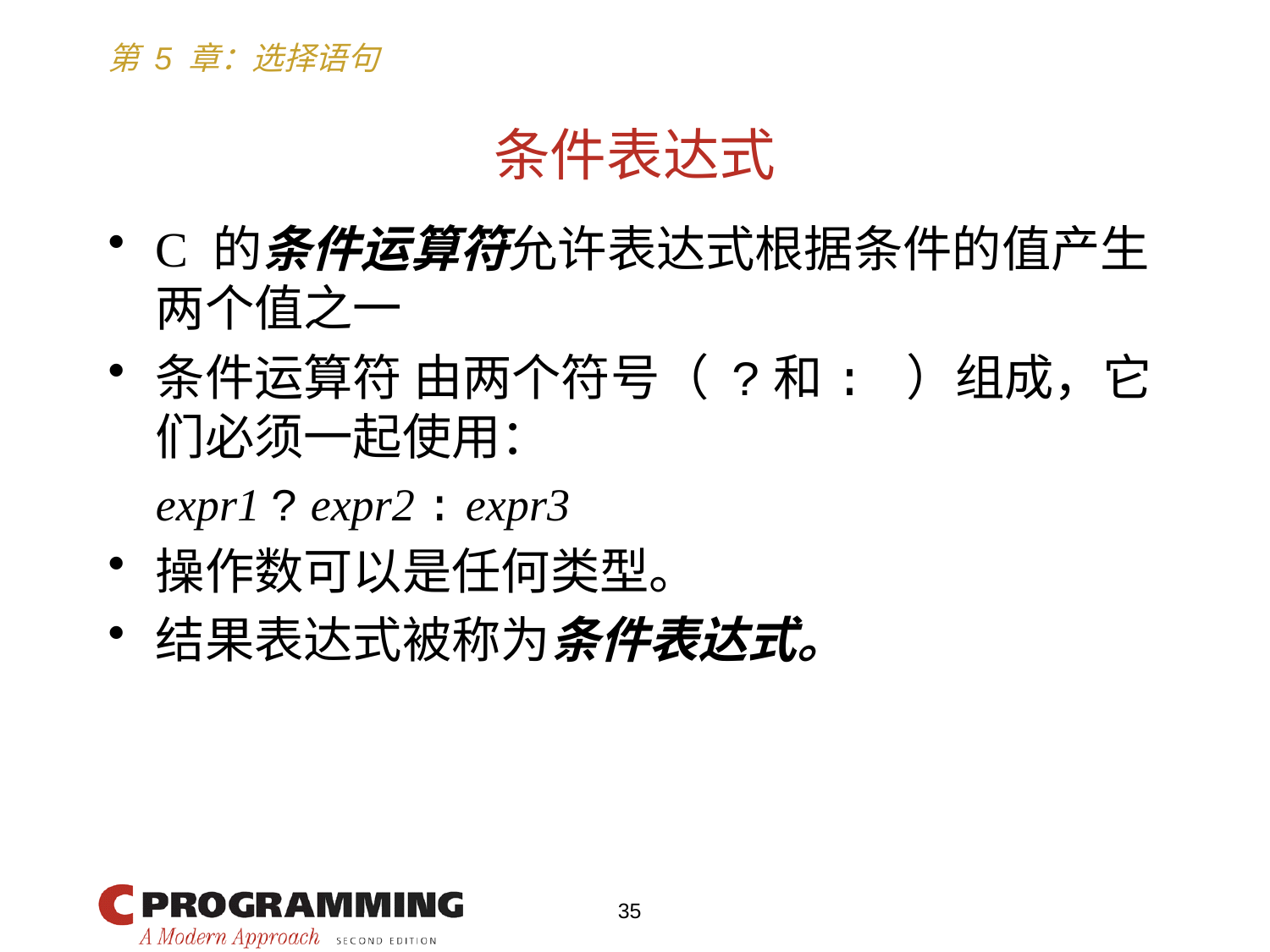

# 条件表达式
C 的条件运算符允许表达式根据条件的值产生两个值之一
条件运算符 由两个符号（ ?和: ）组成，它们必须一起使用：
	expr1 ? expr2 : expr3
操作数可以是任何类型。
结果表达式被称为条件表达式。

35